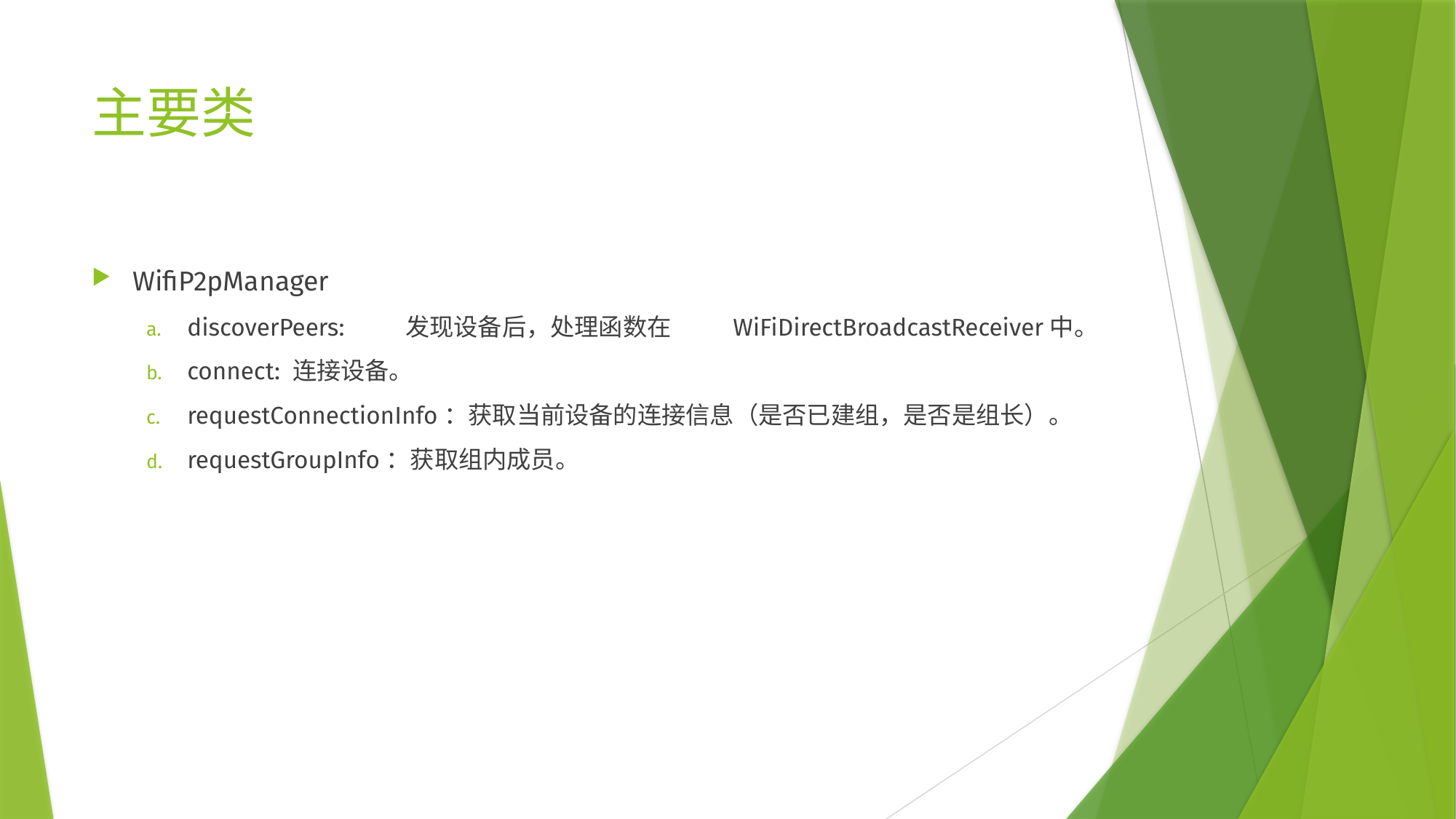

# 主要类
WifiP2pManager
discoverPeers:	发现设备后，处理函数在	WiFiDirectBroadcastReceiver中。
connect: 连接设备。
requestConnectionInfo：获取当前设备的连接信息（是否已建组，是否是组长）。
requestGroupInfo：获取组内成员。